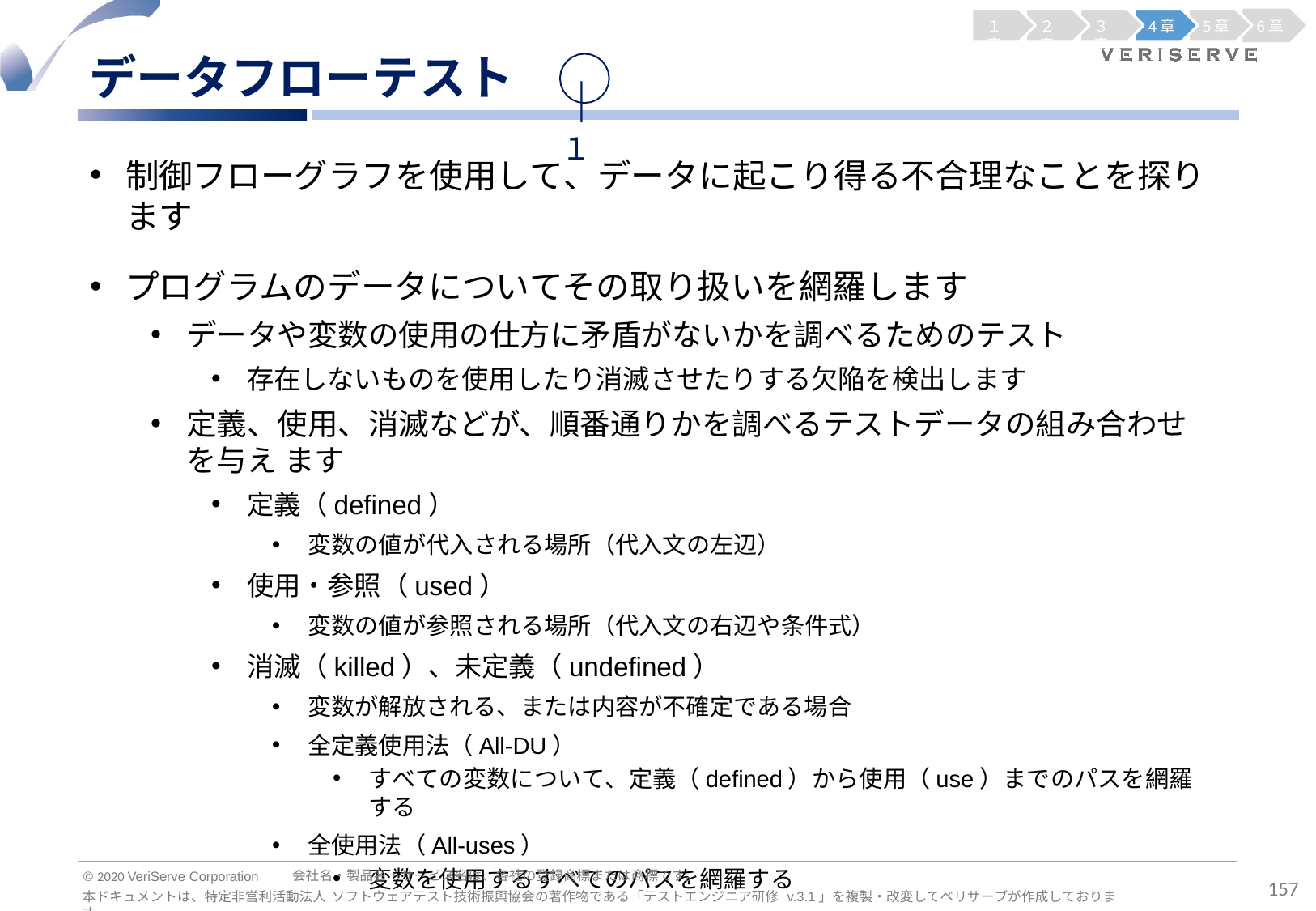

１章
２章
３章
4章
5章
6章
｜１
データフローテスト

制御フローグラフを使用して、データに起こり得る不合理なことを探ります
プログラムのデータについてその取り扱いを網羅します
データや変数の使用の仕方に矛盾がないかを調べるためのテスト
存在しないものを使用したり消滅させたりする欠陥を検出します
定義、使用、消滅などが、順番通りかを調べるテストデータの組み合わせを与え ます
定義（defined）
変数の値が代入される場所（代入文の左辺）
使用・参照（used）
変数の値が参照される場所（代入文の右辺や条件式）
消滅（killed）、未定義（undefined）
変数が解放される、または内容が不確定である場合
全定義使用法（All-DU）
すべての変数について、定義（defined）から使用（use）までのパスを網羅する
全使用法（All-uses）
変数を使用するすべてのパスを網羅する
会社名・製品名・サービス名は、各社の登録商標または商標です。
© 2020 VeriServe Corporation
157
本ドキュメントは、特定非営利活動法人 ソフトウェアテスト技術振興協会の著作物である「テストエンジニア研修 v.3.1」を複製・改変してベリサーブが作成しております。